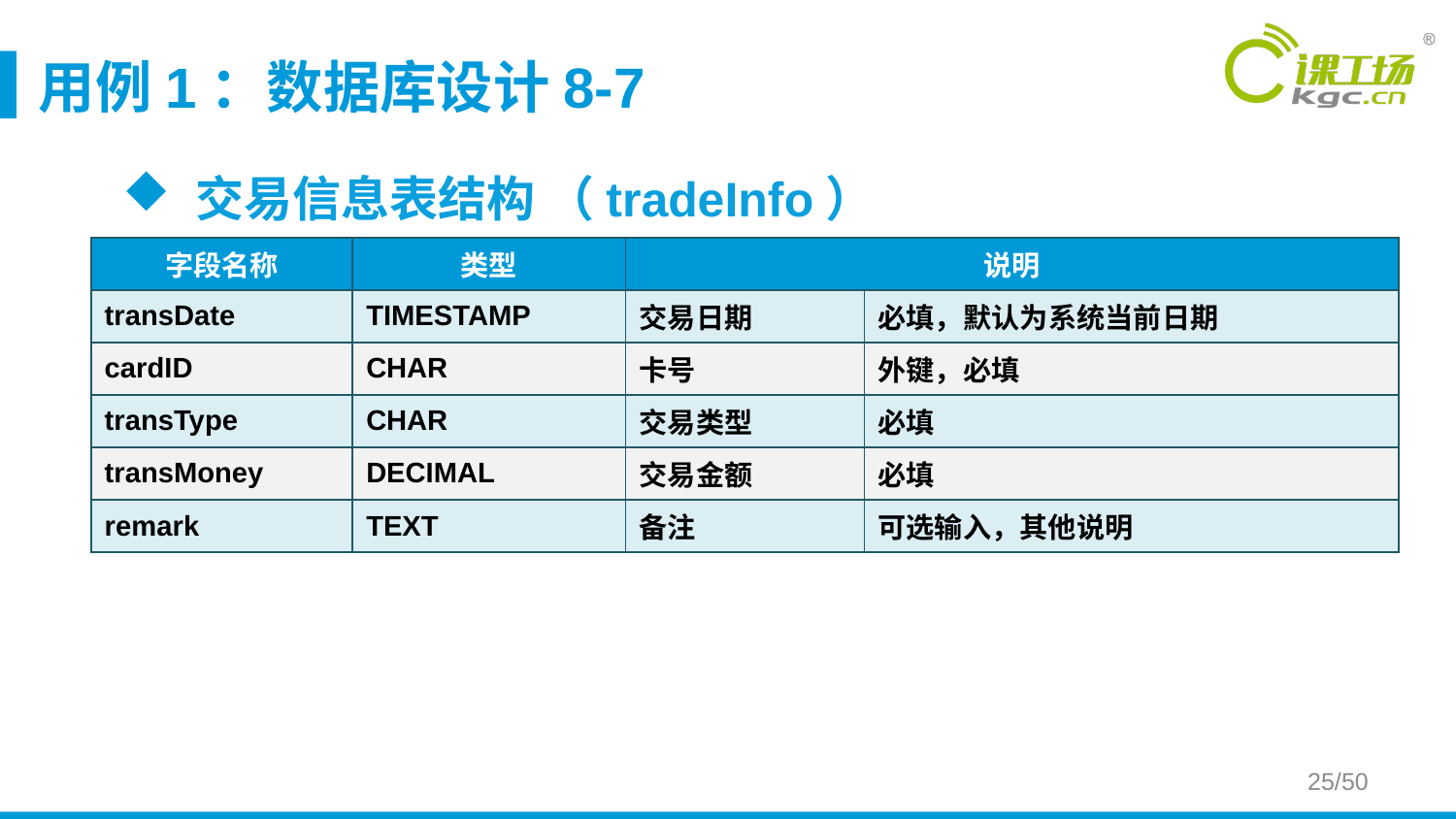

# 用例1：数据库设计8-7
交易信息表结构 （tradeInfo）

| 字段名称 | 类型 | 说明 |  |
| --- | --- | --- | --- |
| transDate | TIMESTAMP | 交易日期 | 必填，默认为系统当前日期 |
| cardID | CHAR | 卡号 | 外键，必填 |
| transType | CHAR | 交易类型 | 必填 |
| transMoney | DECIMAL | 交易金额 | 必填 |
| remark | TEXT | 备注 | 可选输入，其他说明 |
25/50